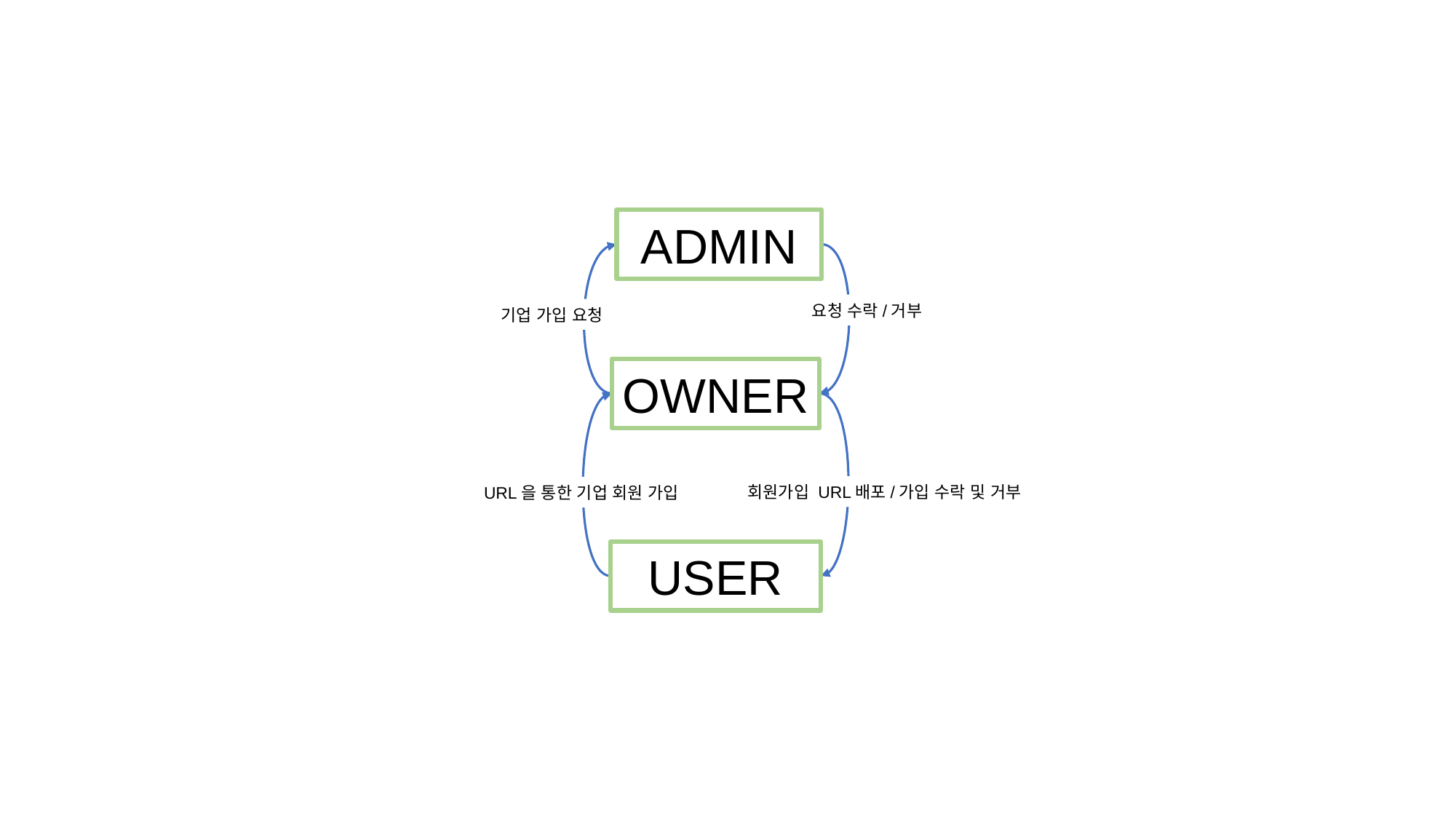

ADMIN
요청 수락/거부
기업 가입 요청
OWNER
회원가입 URL배포/가입 수락 및 거부
URL을 통한 기업 회원 가입
  USER